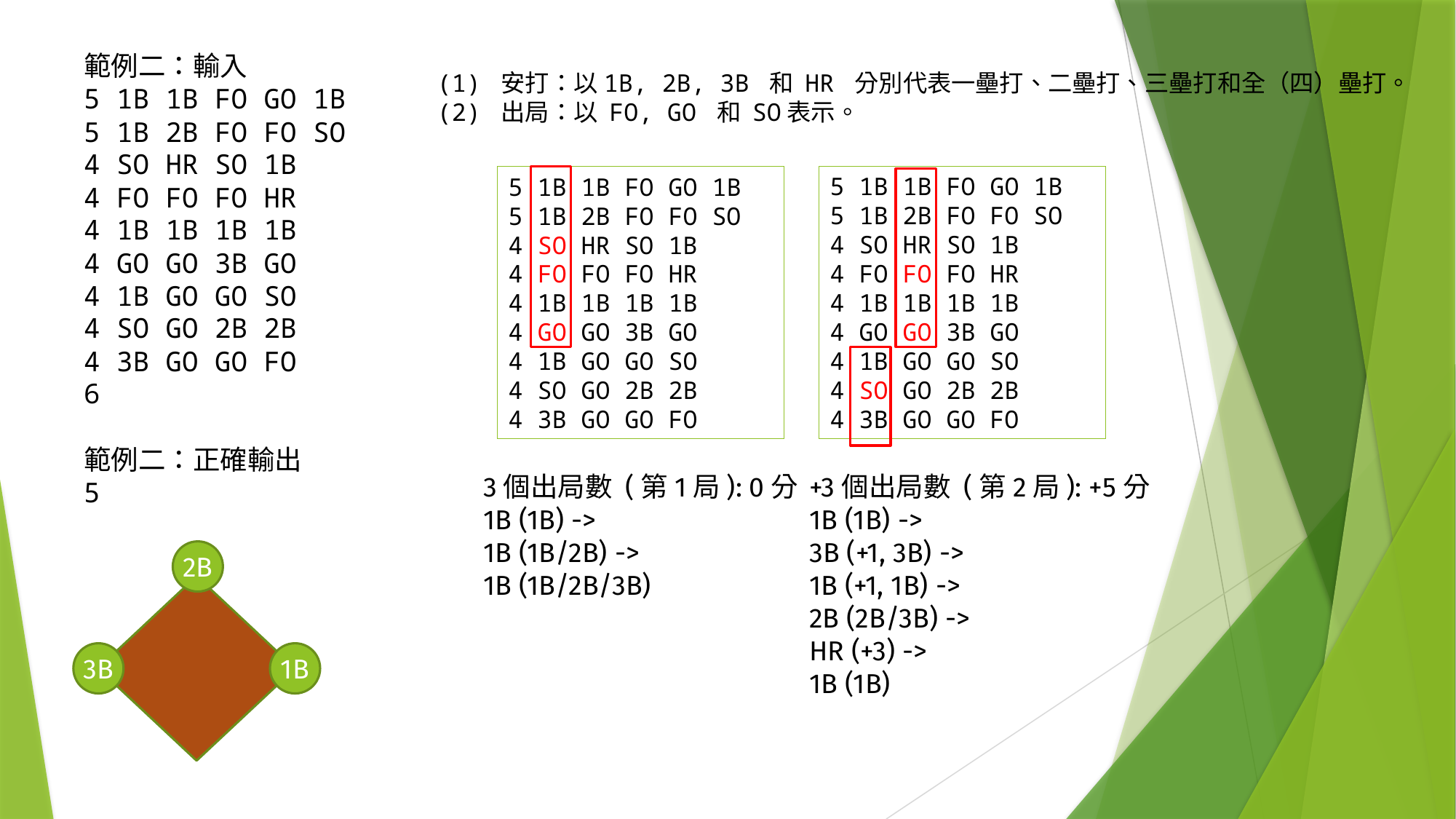

範例二：輸入
5 1B 1B FO GO 1B
5 1B 2B FO FO SO
4 SO HR SO 1B
4 FO FO FO HR
4 1B 1B 1B 1B
4 GO GO 3B GO
4 1B GO GO SO
4 SO GO 2B 2B
4 3B GO GO FO
6

範例二：正確輸出
5
(1) 安打：以1B, 2B, 3B 和 HR 分別代表一壘打、二壘打、三壘打和全（四）壘打。
(2) 出局：以 FO, GO 和 SO表示。

5 1B 1B FO GO 1B
5 1B 2B FO FO SO
4 SO HR SO 1B
4 FO FO FO HR
4 1B 1B 1B 1B
4 GO GO 3B GO
4 1B GO GO SO
4 SO GO 2B 2B
4 3B GO GO FO
5 1B 1B FO GO 1B
5 1B 2B FO FO SO
4 SO HR SO 1B
4 FO FO FO HR
4 1B 1B 1B 1B
4 GO GO 3B GO
4 1B GO GO SO
4 SO GO 2B 2B
4 3B GO GO FO

3個出局數 (第1局): 0分
1B (1B) ->
1B (1B/2B) ->
1B (1B/2B/3B)
+3個出局數 (第2局): +5分
1B (1B) ->
3B (+1, 3B) ->
1B (+1, 1B) ->
2B (2B/3B) ->
HR (+3) ->
1B (1B)

2B

3B
1B